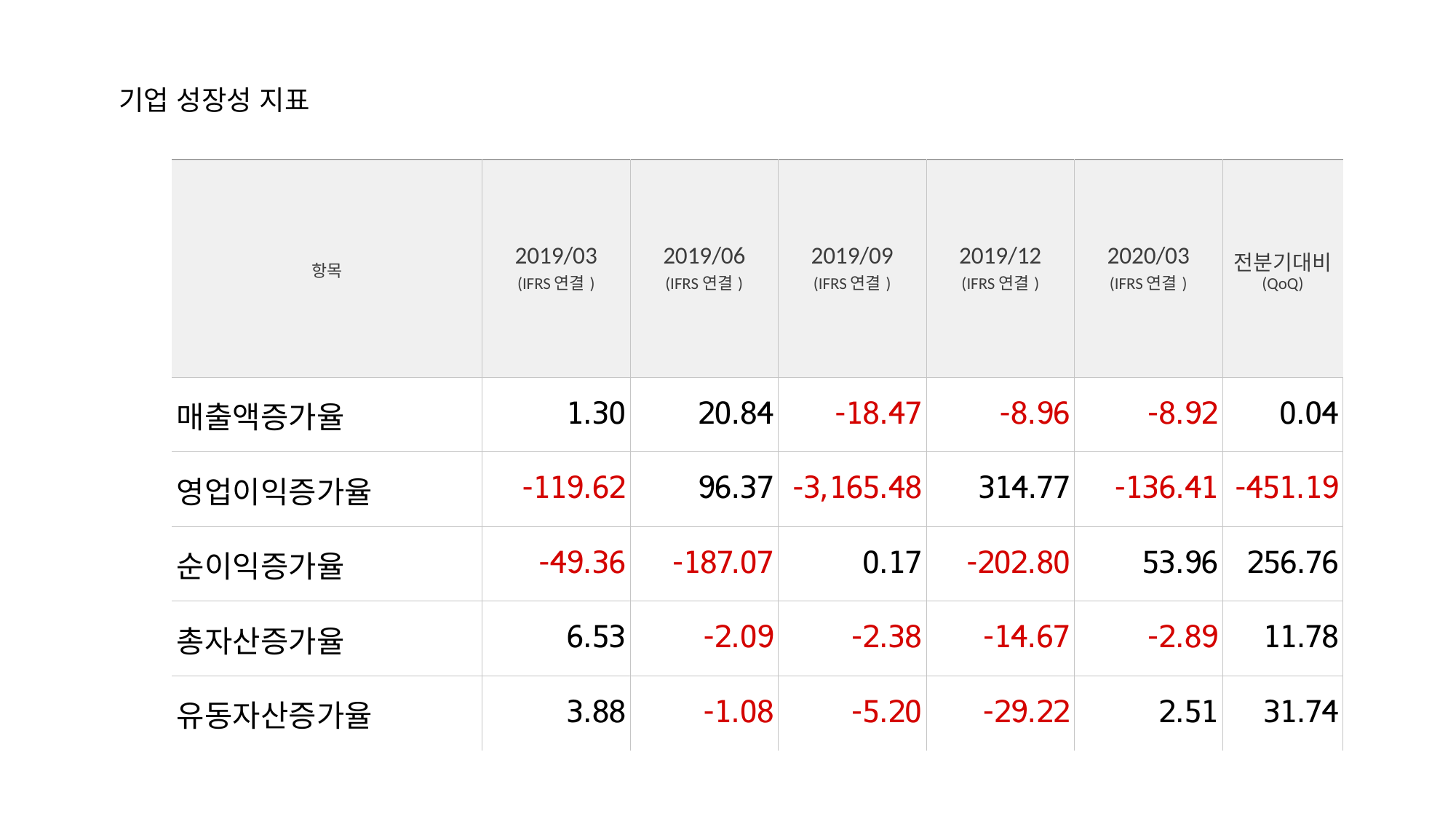

기업 성장성 지표
| 항목 | 2019/03 (IFRS연결) | 2019/06 (IFRS연결) | 2019/09 (IFRS연결) | 2019/12 (IFRS연결) | 2020/03 (IFRS연결) | 전분기대비 (QoQ) |
| --- | --- | --- | --- | --- | --- | --- |
| 매출액증가율 | 1.30 | 20.84 | -18.47 | -8.96 | -8.92 | 0.04 |
| 영업이익증가율 | -119.62 | 96.37 | -3,165.48 | 314.77 | -136.41 | -451.19 |
| 순이익증가율 | -49.36 | -187.07 | 0.17 | -202.80 | 53.96 | 256.76 |
| 총자산증가율 | 6.53 | -2.09 | -2.38 | -14.67 | -2.89 | 11.78 |
| 유동자산증가율 | 3.88 | -1.08 | -5.20 | -29.22 | 2.51 | 31.74 |